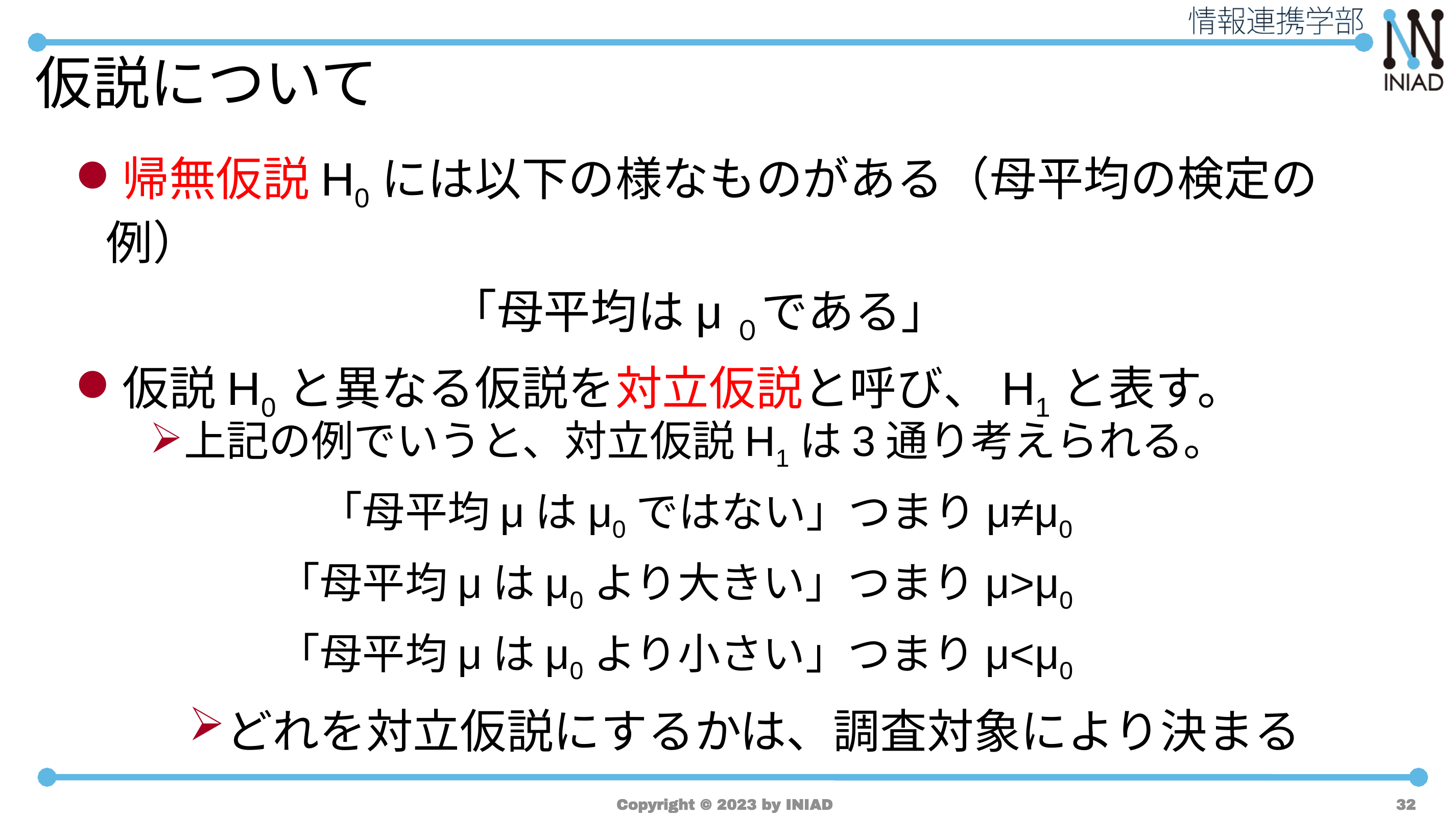

# 仮説について
帰無仮説H0には以下の様なものがある（母平均の検定の例）
　　　　　　　　「母平均はμ０である」
仮説H0と異なる仮説を対立仮説と呼び、H1と表す。

上記の例でいうと、対立仮説H1は3通り考えられる。
　　　　「母平均μはμ0ではない」つまりμ≠μ0
　　　「母平均μはμ0より大きい」つまりμ>μ0
　　　「母平均μはμ0より小さい」つまりμ<μ0
どれを対立仮説にするかは、調査対象により決まる
Copyright © 2023 by INIAD
32